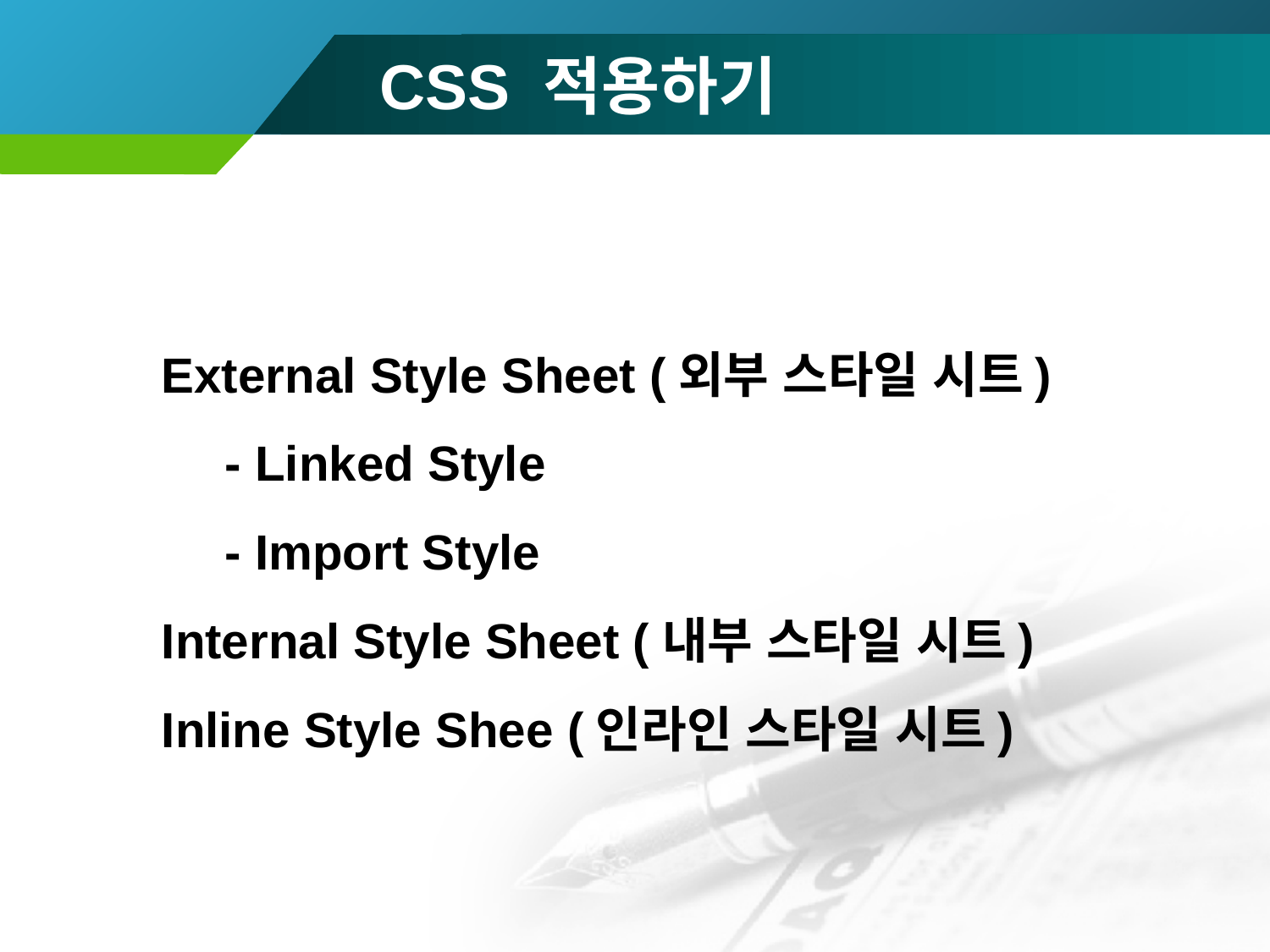

# CSS 적용하기
External Style Sheet (외부 스타일 시트)
- Linked Style
- Import Style
Internal Style Sheet (내부 스타일 시트)
Inline Style Shee (인라인 스타일 시트)